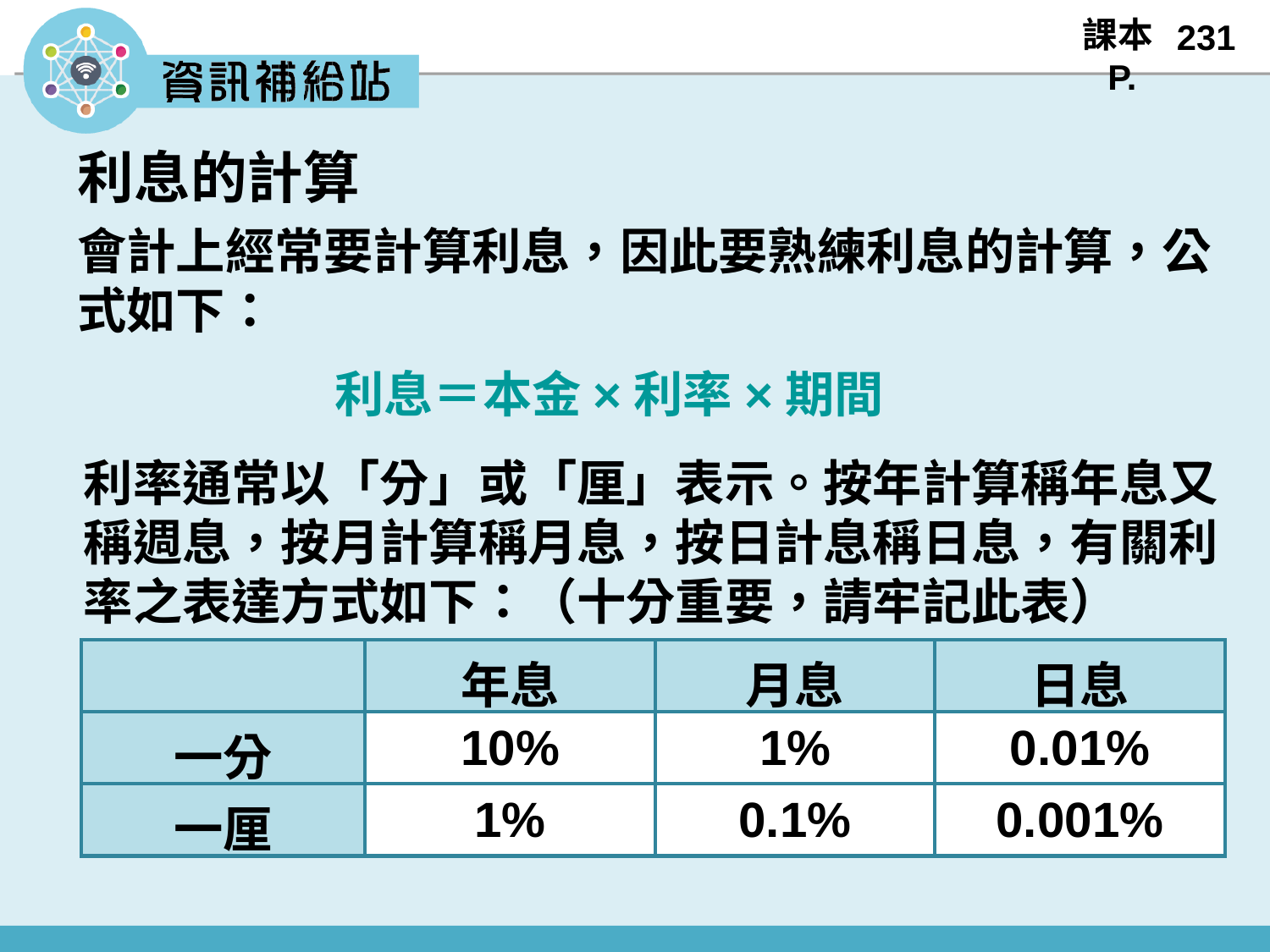

231
利息的計算
會計上經常要計算利息，因此要熟練利息的計算，公式如下：
利息＝本金×利率×期間
利率通常以「分」或「厘」表示。按年計算稱年息又稱週息，按月計算稱月息，按日計息稱日息，有關利率之表達方式如下：（十分重要，請牢記此表）
|  | 年息 | 月息 | 日息 |
| --- | --- | --- | --- |
| 一分 | 10% | 1% | 0.01% |
| 一厘 | 1% | 0.1% | 0.001% |